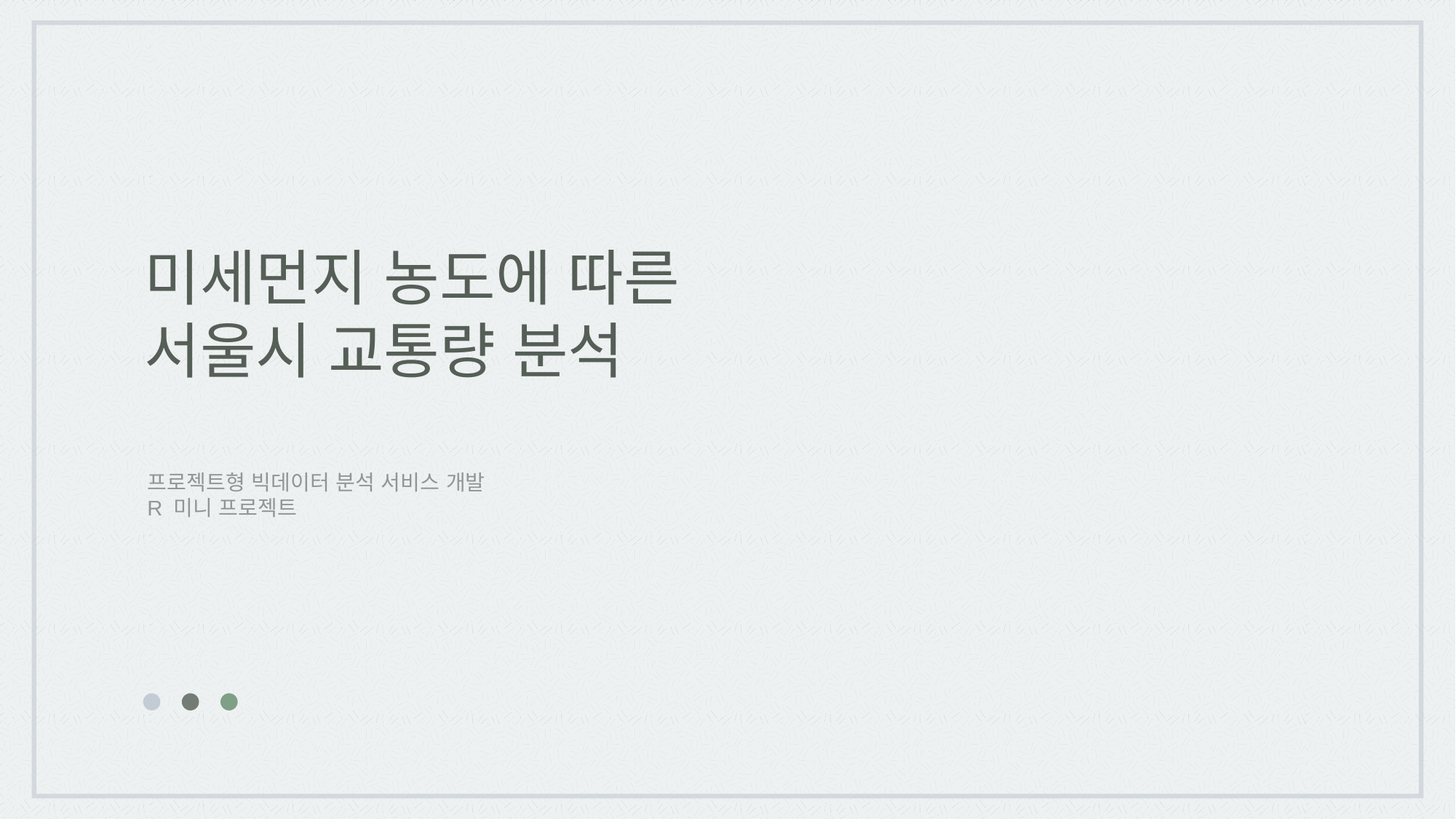

미세먼지 농도에 따른
서울시 교통량 분석
프로젝트형 빅데이터 분석 서비스 개발
R 미니 프로젝트